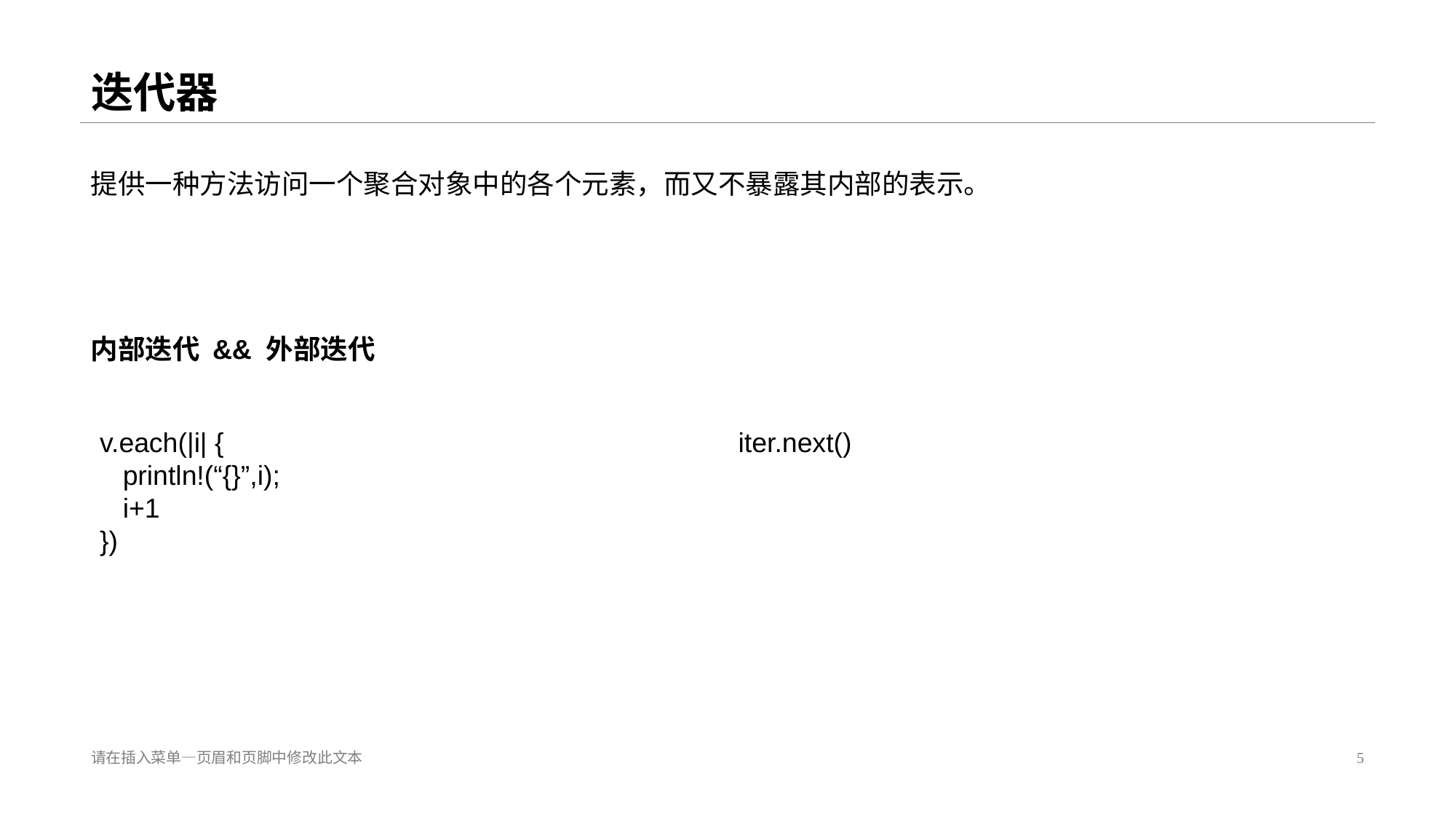

# 迭代器
提供一种方法访问一个聚合对象中的各个元素，而又不暴露其内部的表示。
内部迭代 && 外部迭代
v.each(|i| {
   println!(“{}”,i);
   i+1
})
iter.next()
请在插入菜单—页眉和页脚中修改此文本
5